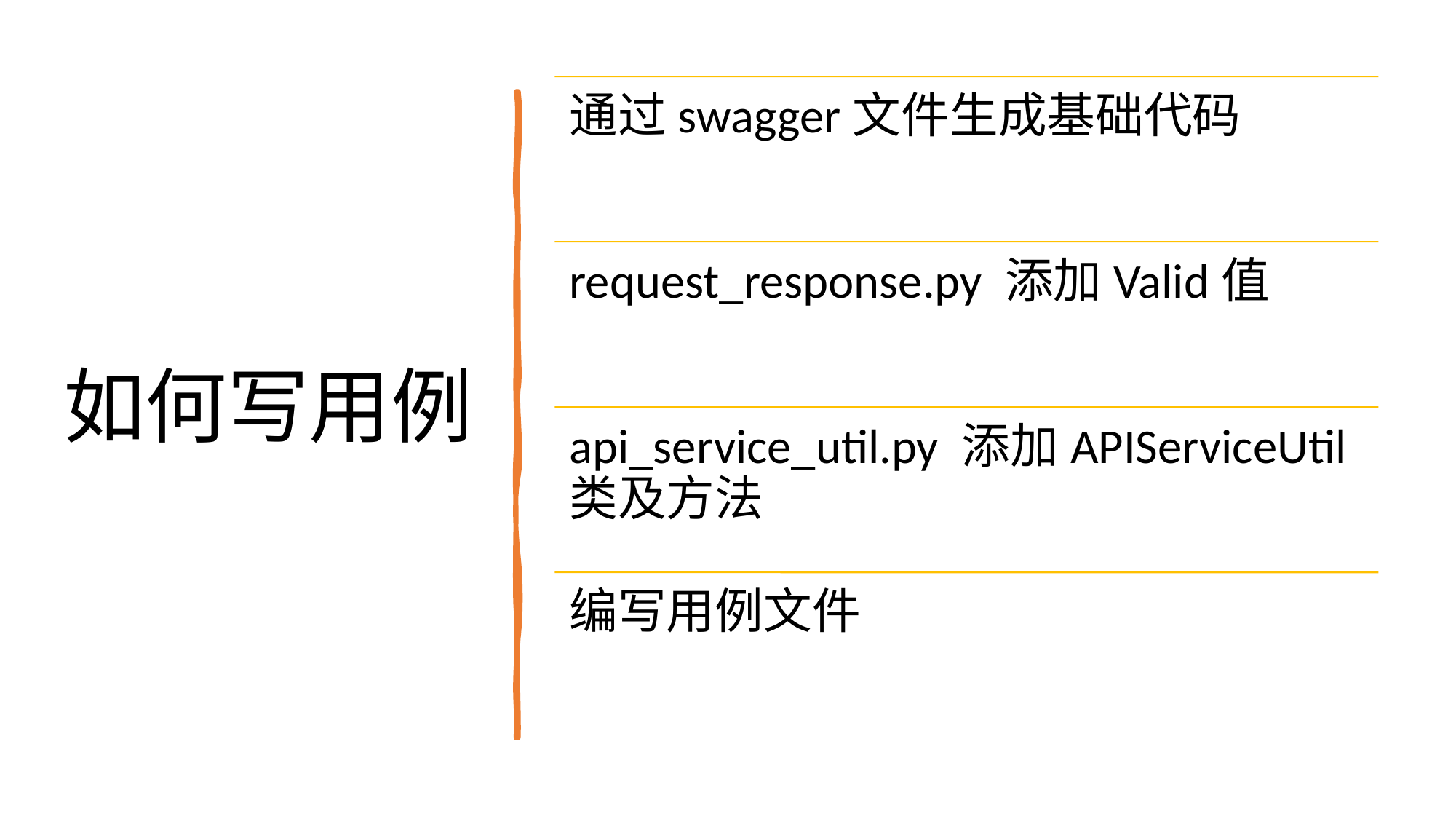

通过swagger文件生成基础代码
request_response.py 添加Valid值
api_service_util.py 添加APIServiceUtil类及方法
编写用例文件
# 如何写用例